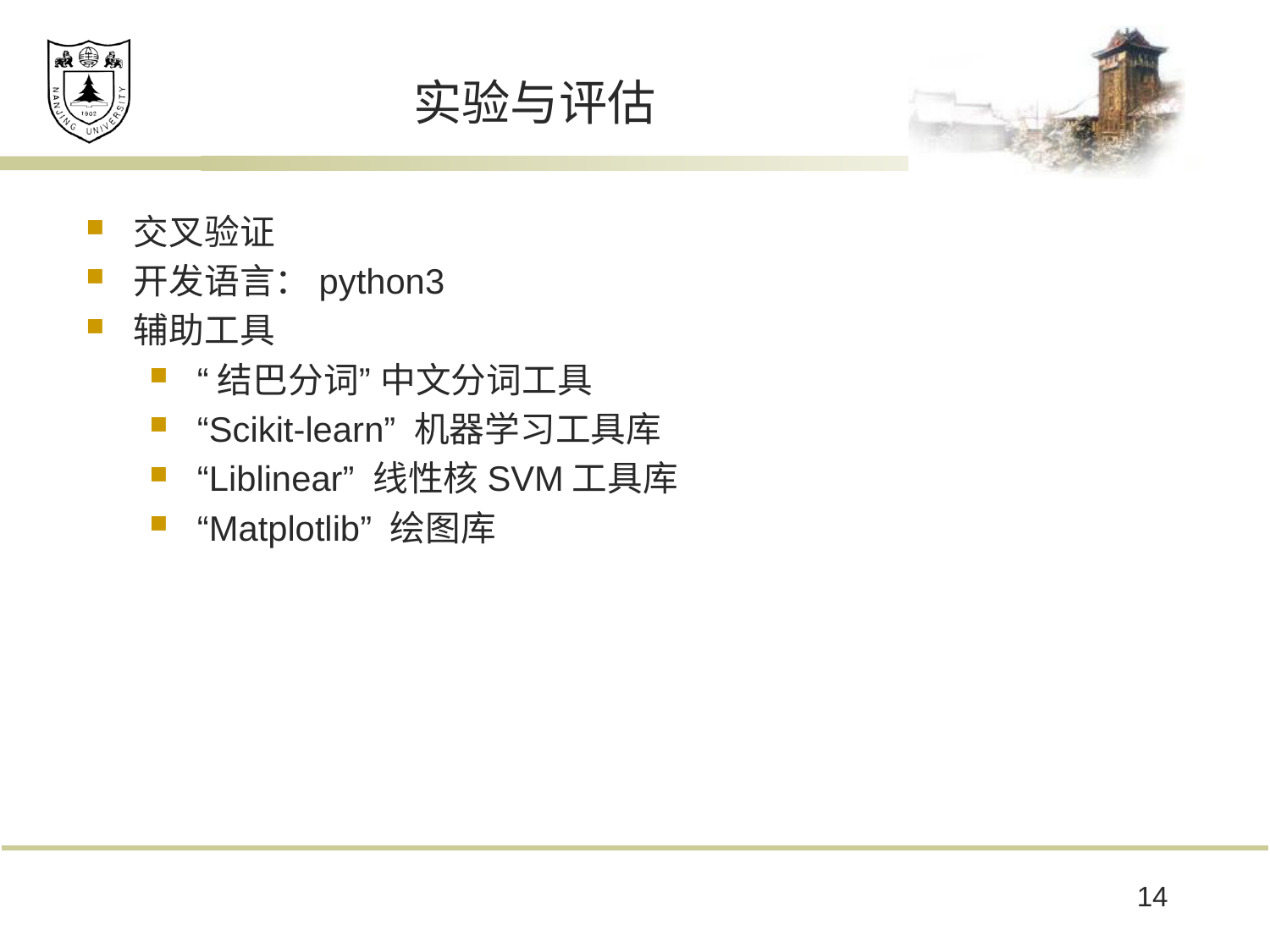

实验与评估
交叉验证
开发语言：python3
辅助工具
“结巴分词” 中文分词工具
“Scikit-learn” 机器学习工具库
“Liblinear” 线性核SVM工具库
“Matplotlib” 绘图库
14